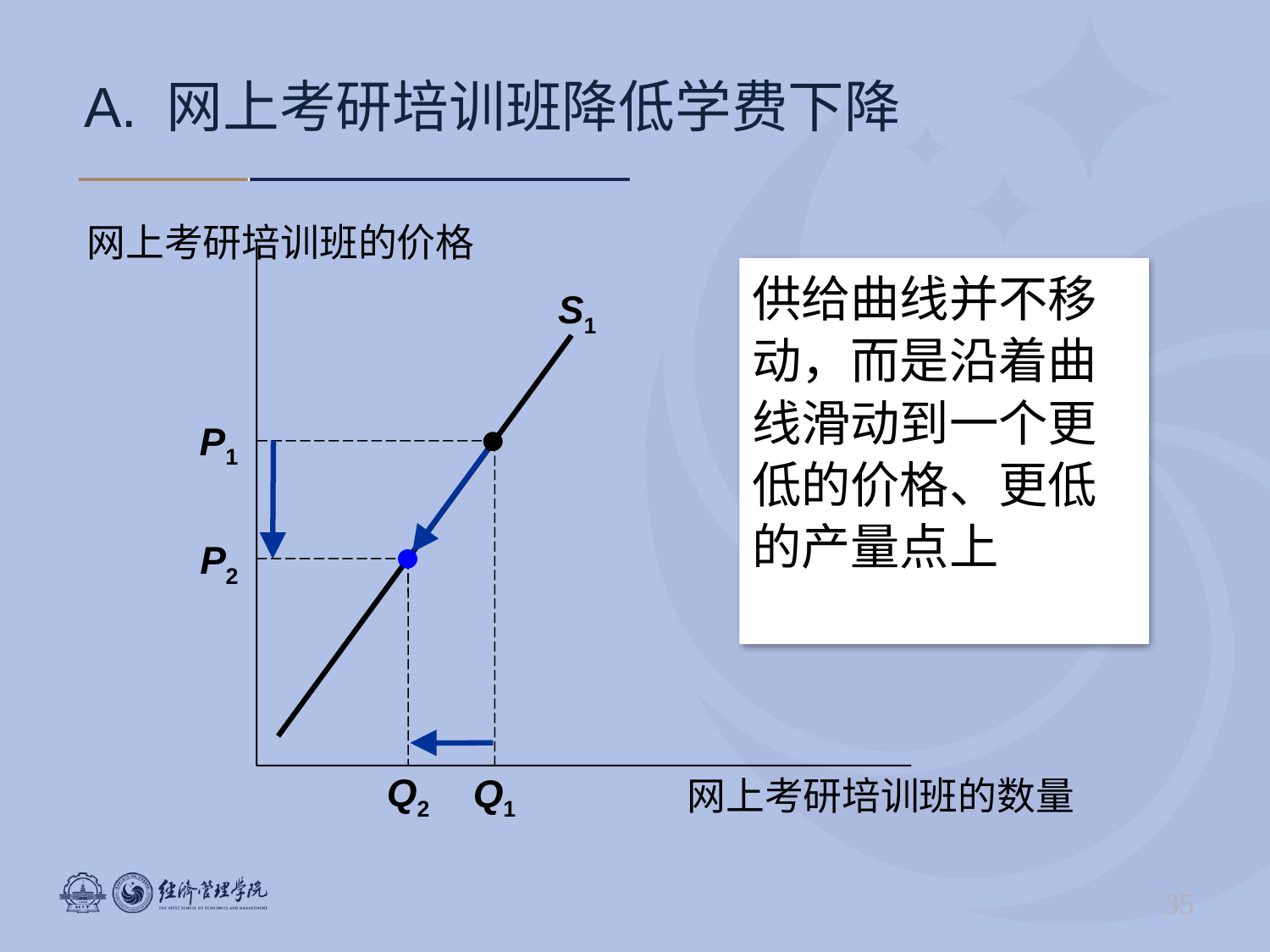

# A. 网上考研培训班降低学费下降
网上考研培训班的价格

网上考研培训班的数量
供给曲线并不移动，而是沿着曲线滑动到一个更低的价格、更低的产量点上
S1

P1

Q1

P2

Q2